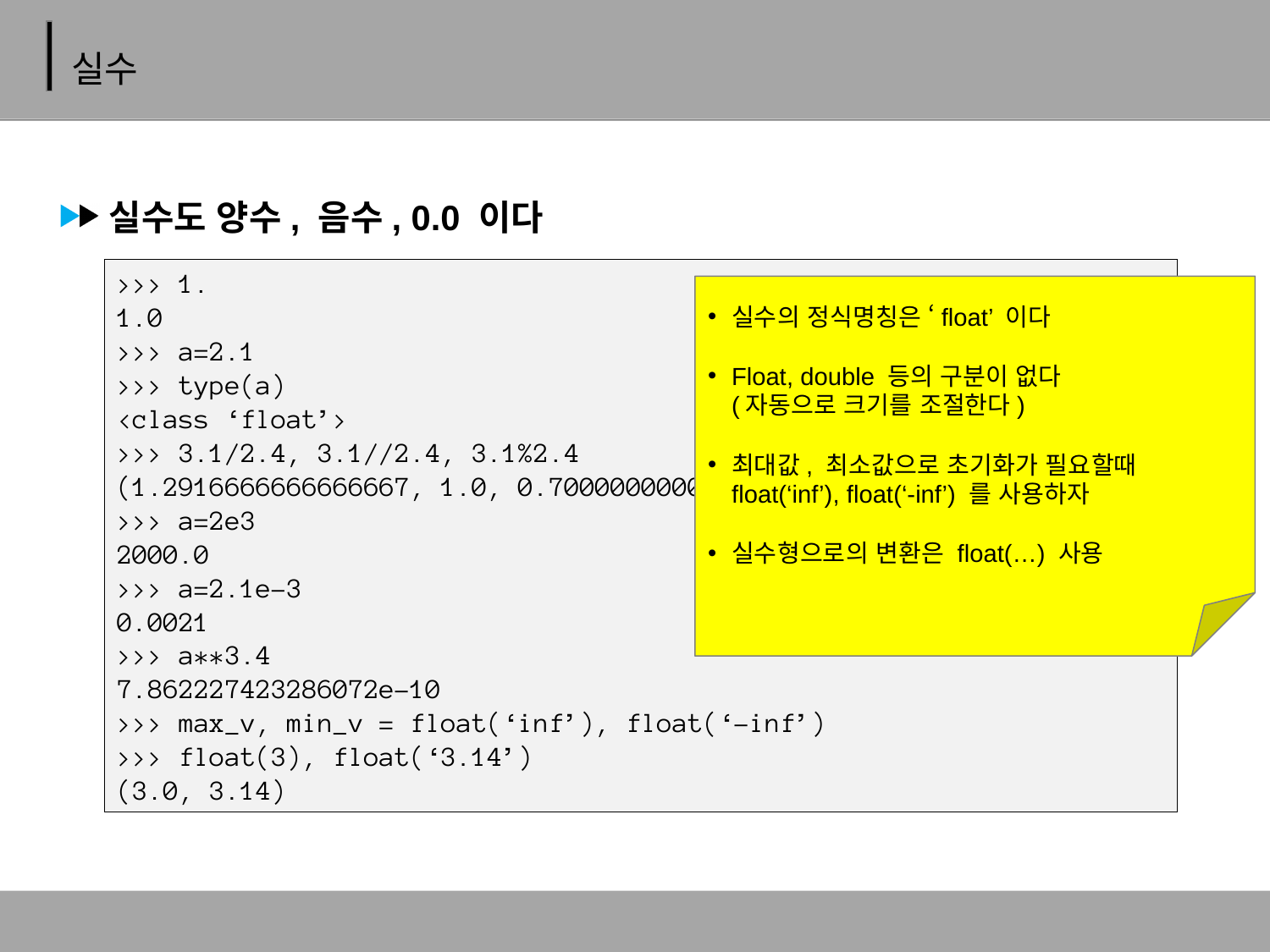

# 실수
실수도 양수, 음수, 0.0 이다

>>> 1.
1.0
>>> a=2.1
>>> type(a)
<class ‘float’>
>>> 3.1/2.4, 3.1//2.4, 3.1%2.4
(1.2916666666666667, 1.0, 0.7000000000000002)
>>> a=2e3
2000.0
>>> a=2.1e-3
0.0021
>>> a**3.4
7.862227423286072e-10
>>> max_v, min_v = float(‘inf’), float(‘-inf’)
>>> float(3), float(‘3.14’)
(3.0, 3.14)
실수의 정식명칭은 ‘float’ 이다

Float, double 등의 구분이 없다
(자동으로 크기를 조절한다)

최대값, 최소값으로 초기화가 필요할때
float(‘inf’), float(‘-inf’) 를 사용하자

실수형으로의 변환은 float(…) 사용